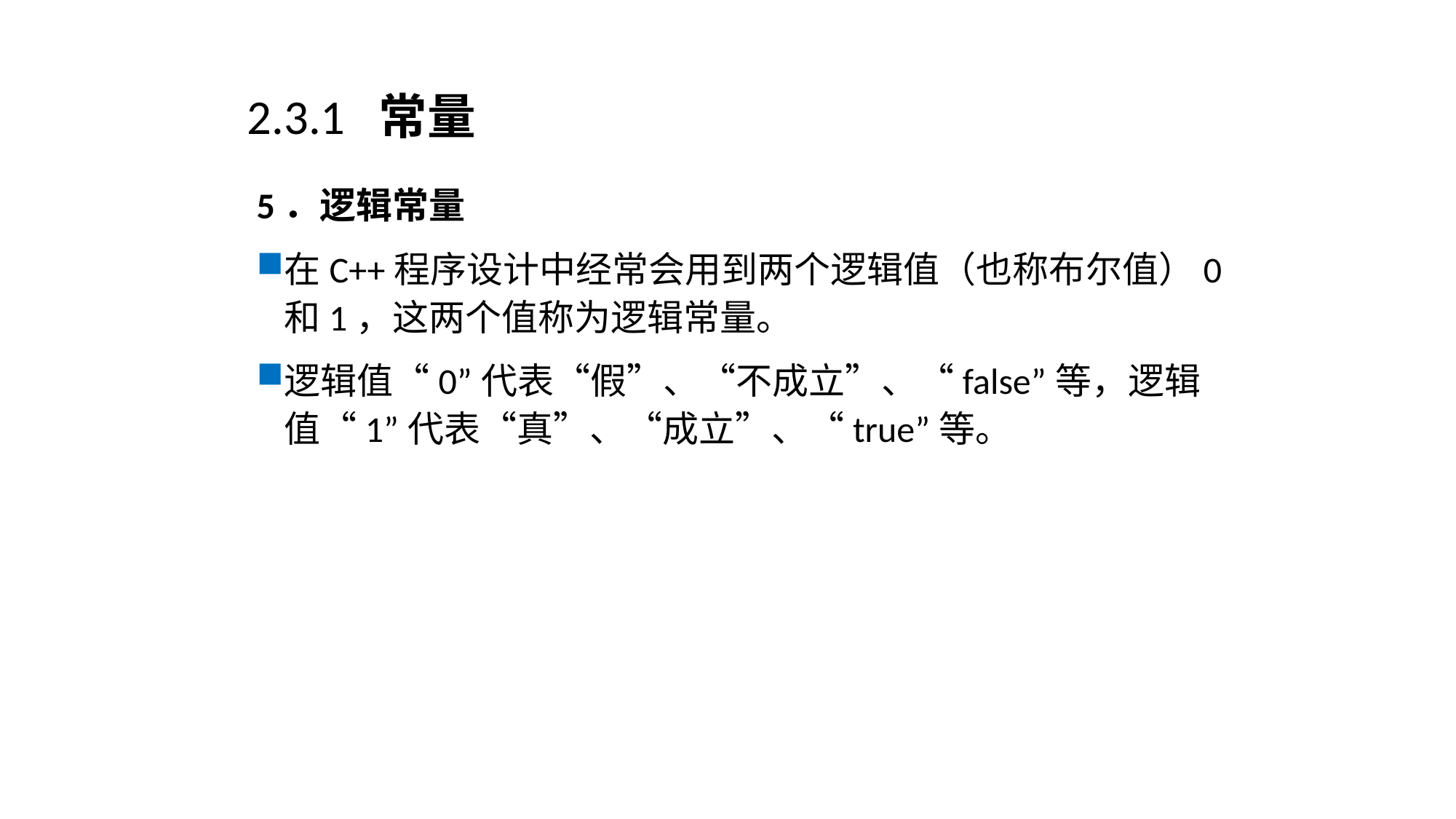

# 2.3.1  常量
5．逻辑常量
在C++程序设计中经常会用到两个逻辑值（也称布尔值）0和1，这两个值称为逻辑常量。
逻辑值“0”代表“假”、“不成立”、“false”等，逻辑值“1”代表“真”、“成立”、“true”等。